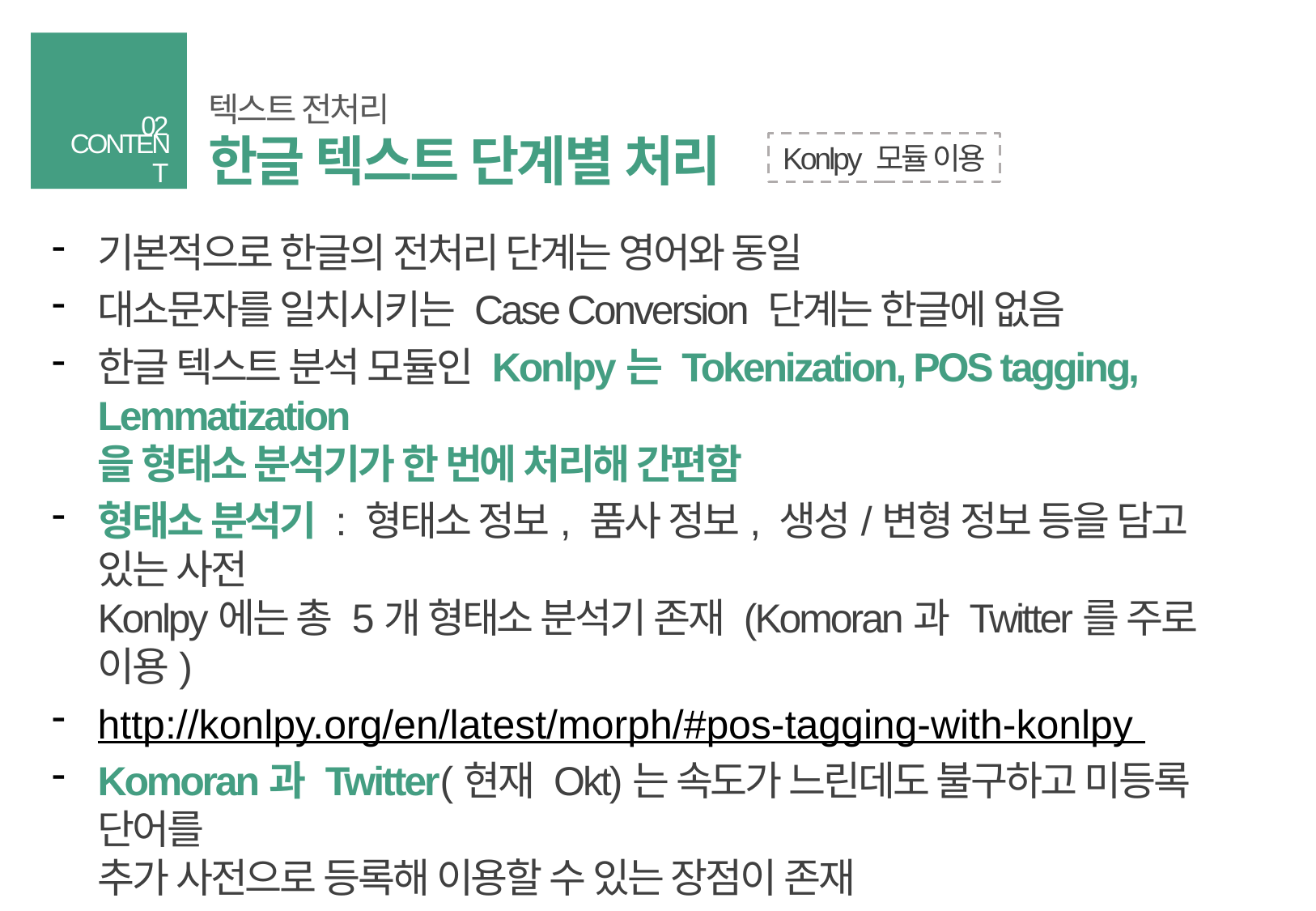

텍스트 전처리
02
한글 텍스트 단계별 처리
Konlpy 모듈 이용
CONTENT
기본적으로 한글의 전처리 단계는 영어와 동일
대소문자를 일치시키는 Case Conversion 단계는 한글에 없음
한글 텍스트 분석 모듈인 Konlpy는 Tokenization, POS tagging, Lemmatization
을 형태소 분석기가 한 번에 처리해 간편함
형태소 분석기 : 형태소 정보, 품사 정보, 생성/변형 정보 등을 담고 있는 사전
Konlpy에는 총 5개 형태소 분석기 존재 (Komoran과 Twitter를 주로 이용)
http://konlpy.org/en/latest/morph/#pos-tagging-with-konlpy
Komoran과 Twitter(현재 Okt)는 속도가 느린데도 불구하고 미등록 단어를
추가 사전으로 등록해 이용할 수 있는 장점이 존재
미등록 단어(OOV, Out of Vocabulary) 문제 : 한글 텍스트 분석에서 크리티컬
사전에 특정 형태소가 등록되지 않아 발생하며, 주로 신조어, 고유명사, 전문
용어가 사전에 없을 때가 많은데, 이를 해결하는 것이 한글 텍스트 분석의 핵심